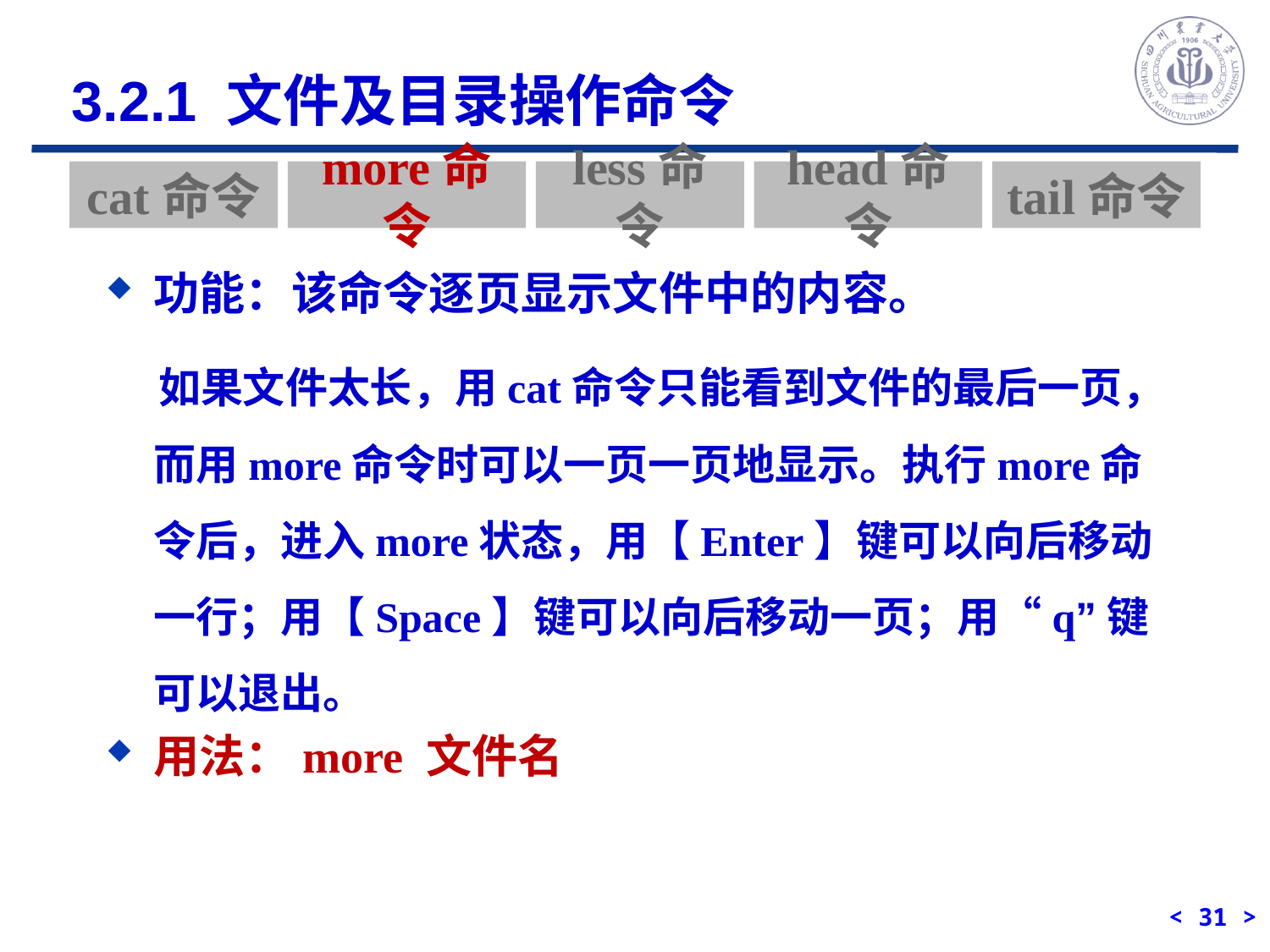

3.2.1 文件及目录操作命令
cat命令
more命令
less命令
head命令
tail命令
功能：该命令逐页显示文件中的内容。
    如果文件太长，用cat命令只能看到文件的最后一页，而用more命令时可以一页一页地显示。执行more命令后，进入more状态，用【Enter】键可以向后移动一行；用【Space】键可以向后移动一页；用“q”键可以退出。
用法：more 文件名